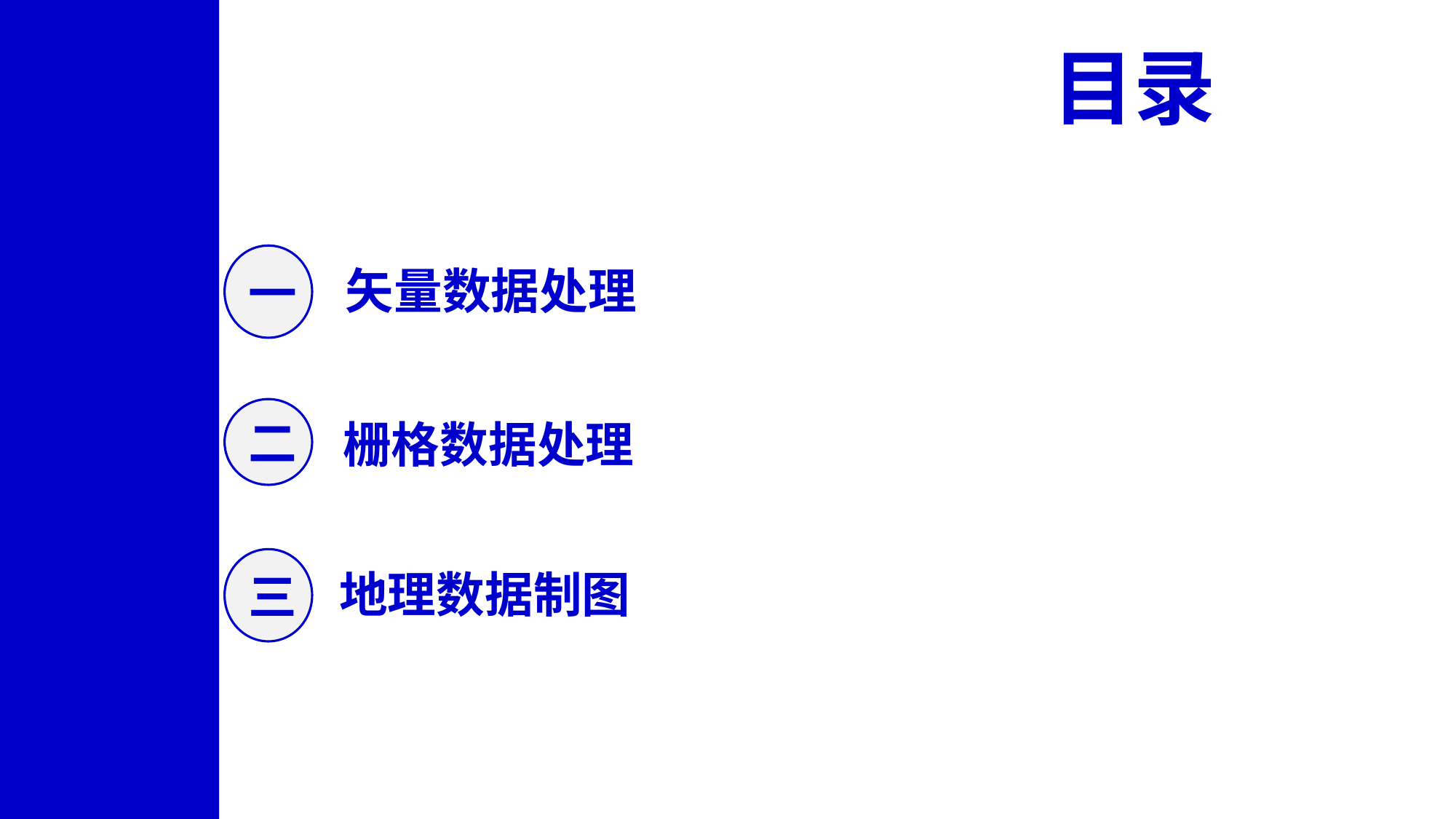

目录
一
矢量数据处理
二
栅格数据处理
三
地理数据制图